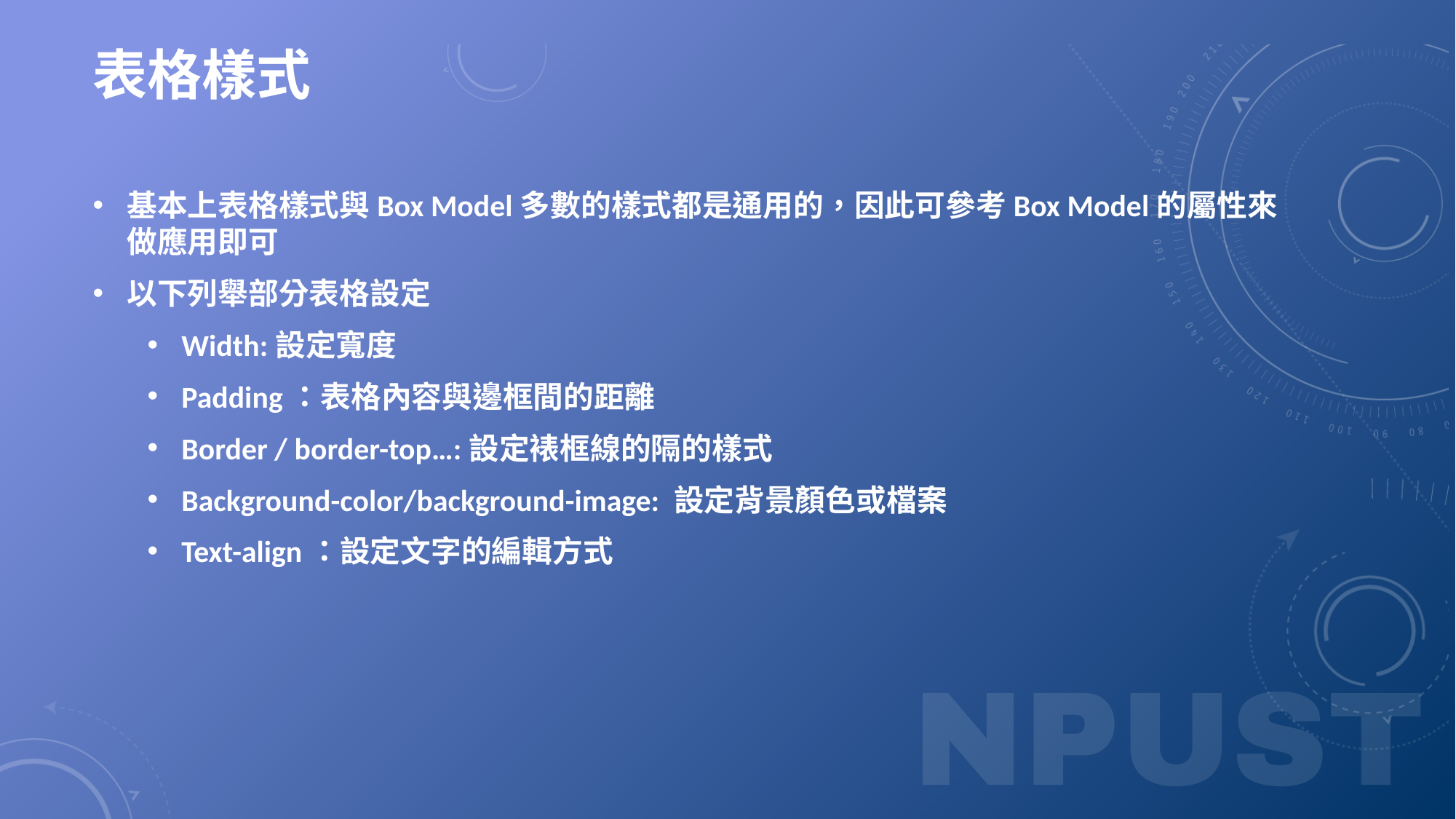

# 表格樣式
基本上表格樣式與Box Model多數的樣式都是通用的，因此可參考Box Model的屬性來做應用即可
以下列舉部分表格設定
Width:設定寬度
Padding：表格內容與邊框間的距離
Border / border-top…:設定裱框線的隔的樣式
Background-color/background-image: 設定背景顏色或檔案
Text-align：設定文字的編輯方式